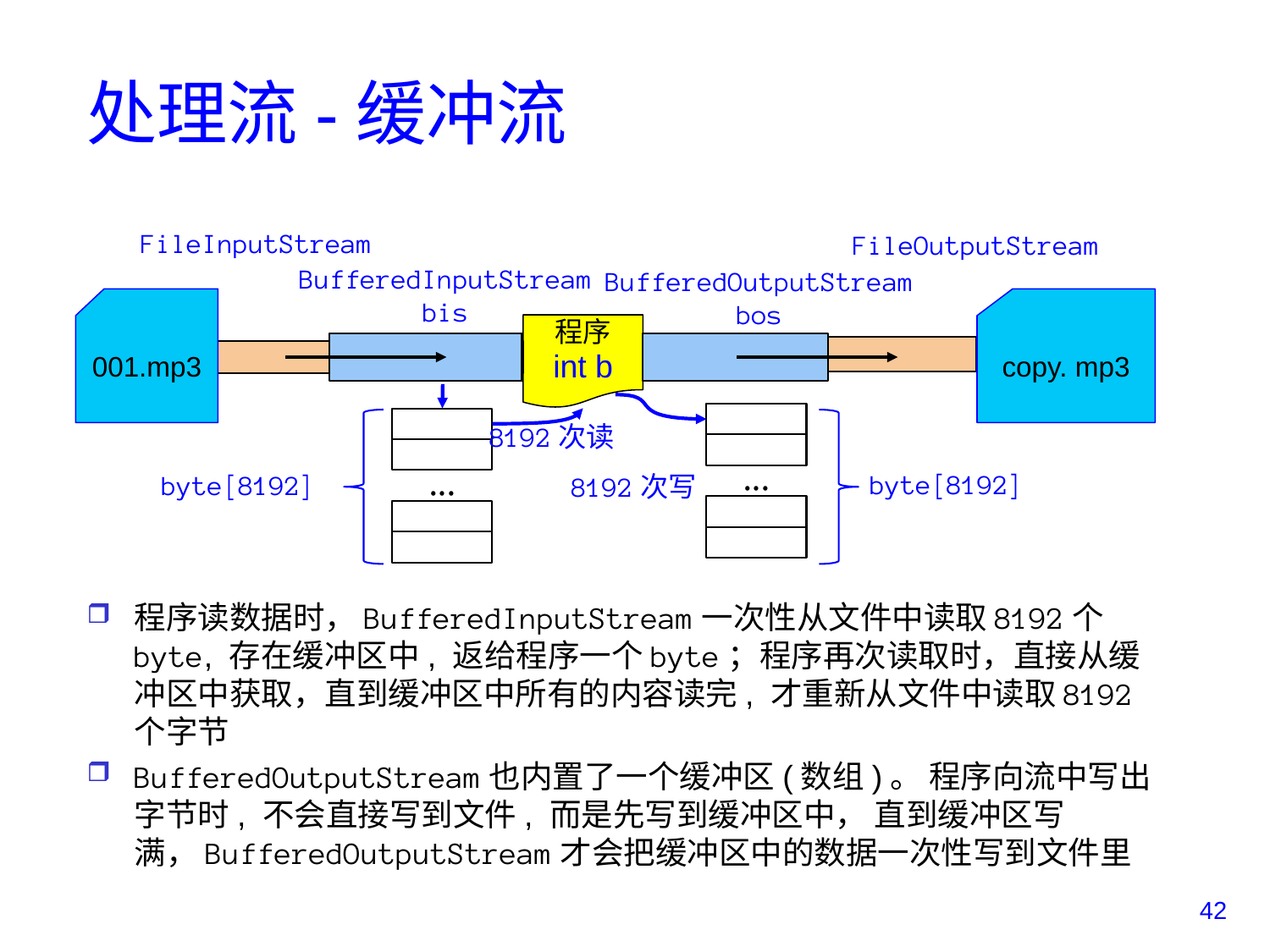

# 处理流-缓冲流
FileInputStream
FileOutputStream
BufferedInputStream
bis
BufferedOutputStream
bos
001.mp3
copy. mp3
程序
int b

8192次读

…
byte[8192]
byte[8192]
8192次写
…

程序读数据时，BufferedInputStream一次性从文件中读取8192个byte, 存在缓冲区中, 返给程序一个byte；程序再次读取时，直接从缓冲区中获取，直到缓冲区中所有的内容读完, 才重新从文件中读取8192个字节
BufferedOutputStream也内置了一个缓冲区(数组)。 程序向流中写出字节时, 不会直接写到文件, 而是先写到缓冲区中， 直到缓冲区写满，BufferedOutputStream才会把缓冲区中的数据一次性写到文件里
42